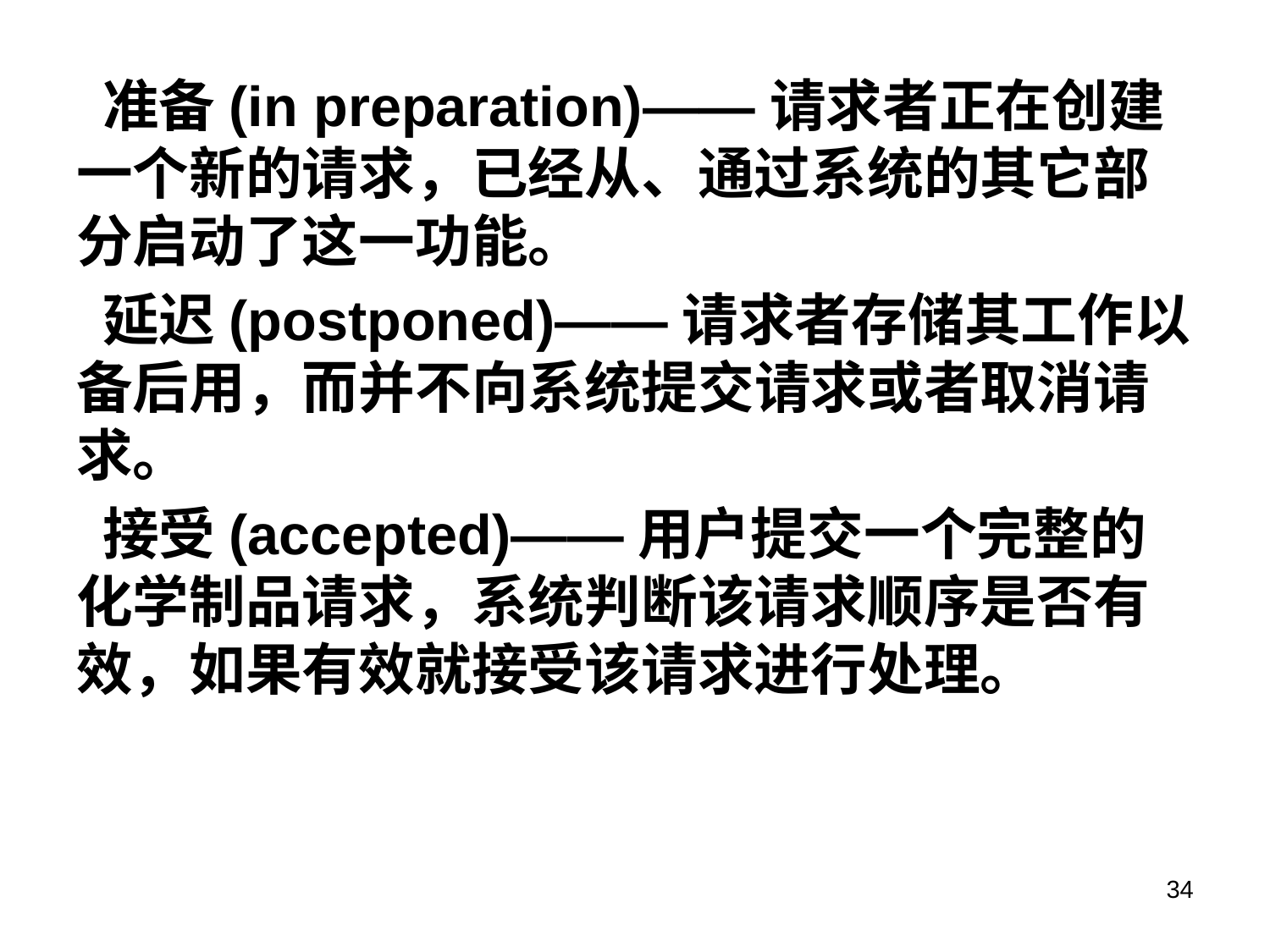

准备(in preparation)——请求者正在创建一个新的请求，已经从、通过系统的其它部分启动了这一功能。
 延迟(postponed)——请求者存储其工作以备后用，而并不向系统提交请求或者取消请求。
 接受(accepted)——用户提交一个完整的化学制品请求，系统判断该请求顺序是否有效，如果有效就接受该请求进行处理。
34